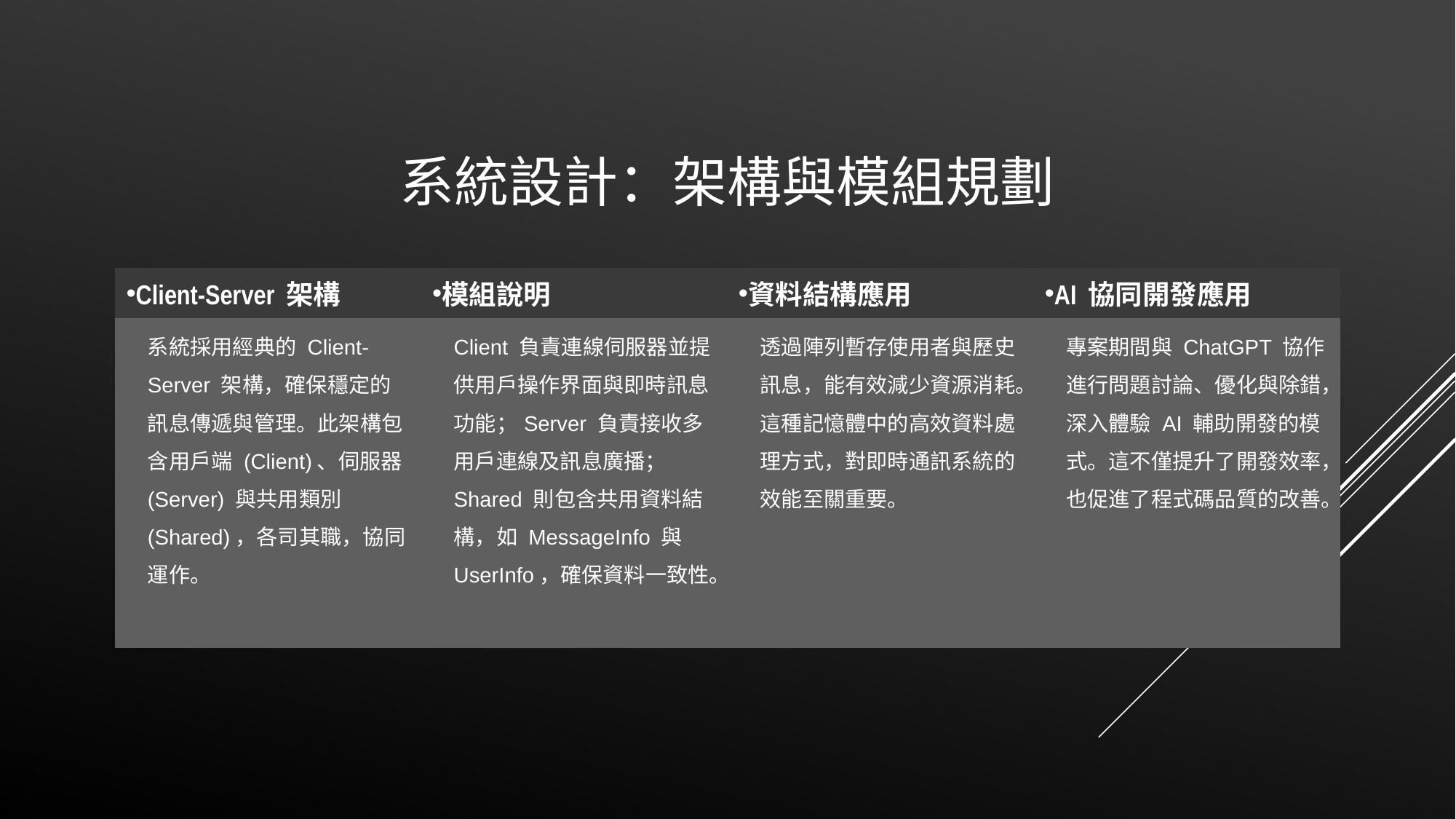

# 系統設計：架構與模組規劃
| Client-Server 架構 | 模組說明 | 資料結構應用 | AI 協同開發應用 |
| --- | --- | --- | --- |
| 系統採用經典的 Client-Server 架構，確保穩定的訊息傳遞與管理。此架構包含用戶端 (Client)、伺服器 (Server) 與共用類別 (Shared)，各司其職，協同運作。 | Client 負責連線伺服器並提供用戶操作界面與即時訊息功能；Server 負責接收多用戶連線及訊息廣播；Shared 則包含共用資料結構，如 MessageInfo 與 UserInfo，確保資料一致性。 | 透過陣列暫存使用者與歷史訊息，能有效減少資源消耗。這種記憶體中的高效資料處理方式，對即時通訊系統的效能至關重要。 | 專案期間與 ChatGPT 協作進行問題討論、優化與除錯，深入體驗 AI 輔助開發的模式。這不僅提升了開發效率，也促進了程式碼品質的改善。 |